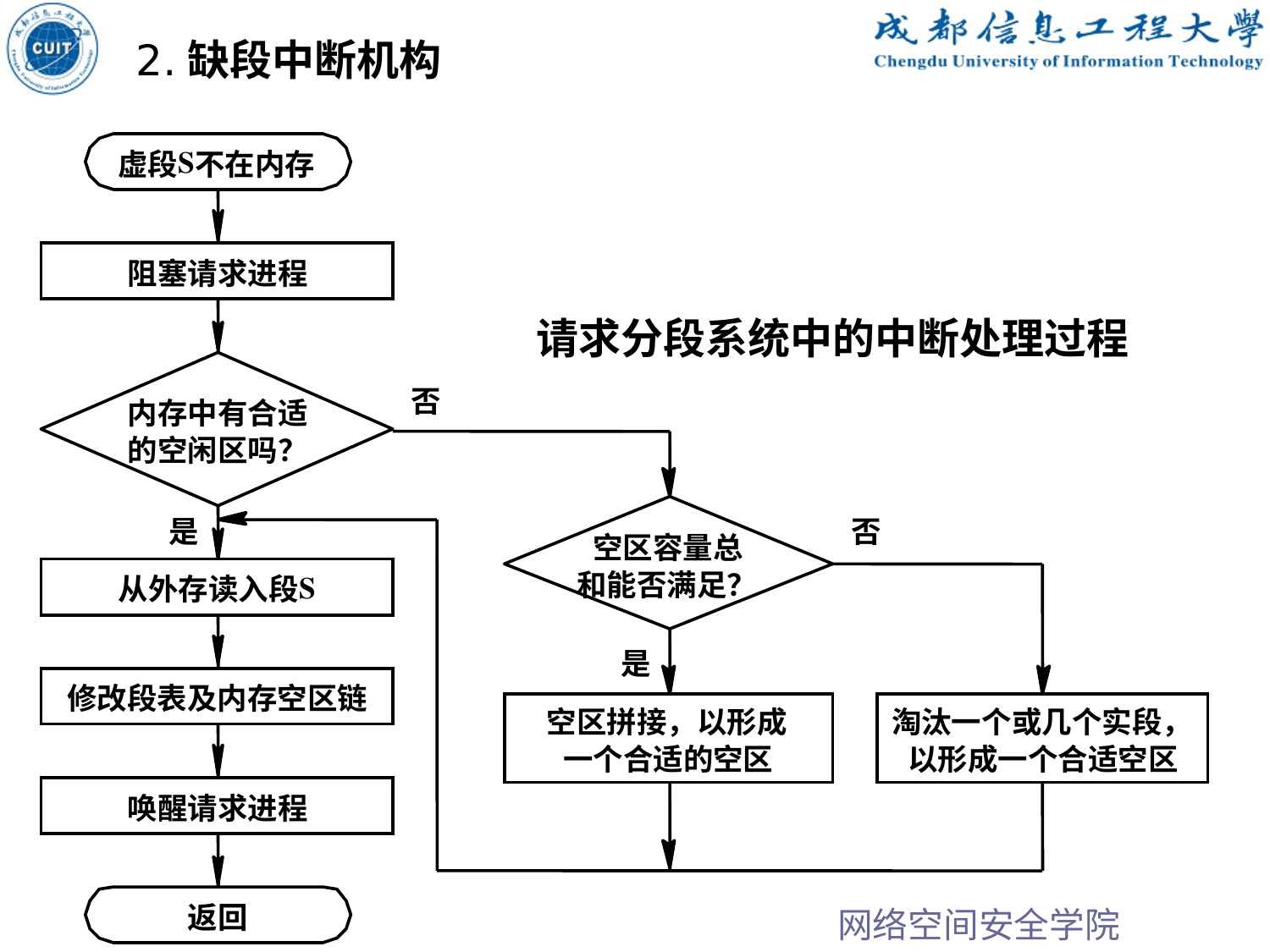

2.缺段中断机构

S
虚段
不在内存

阻塞请求进程

请求分段系统中的中断处理过程

否
内存中有合适
的空闲区吗？

是
否

空区容量总

和能否满足？
S
从外存读入段

是

修改段表及内存空区链

空区拼接，以形成
淘汰一个或几个实段，

一个合适的空区
以形成一个合适空区

唤醒请求进程

返回